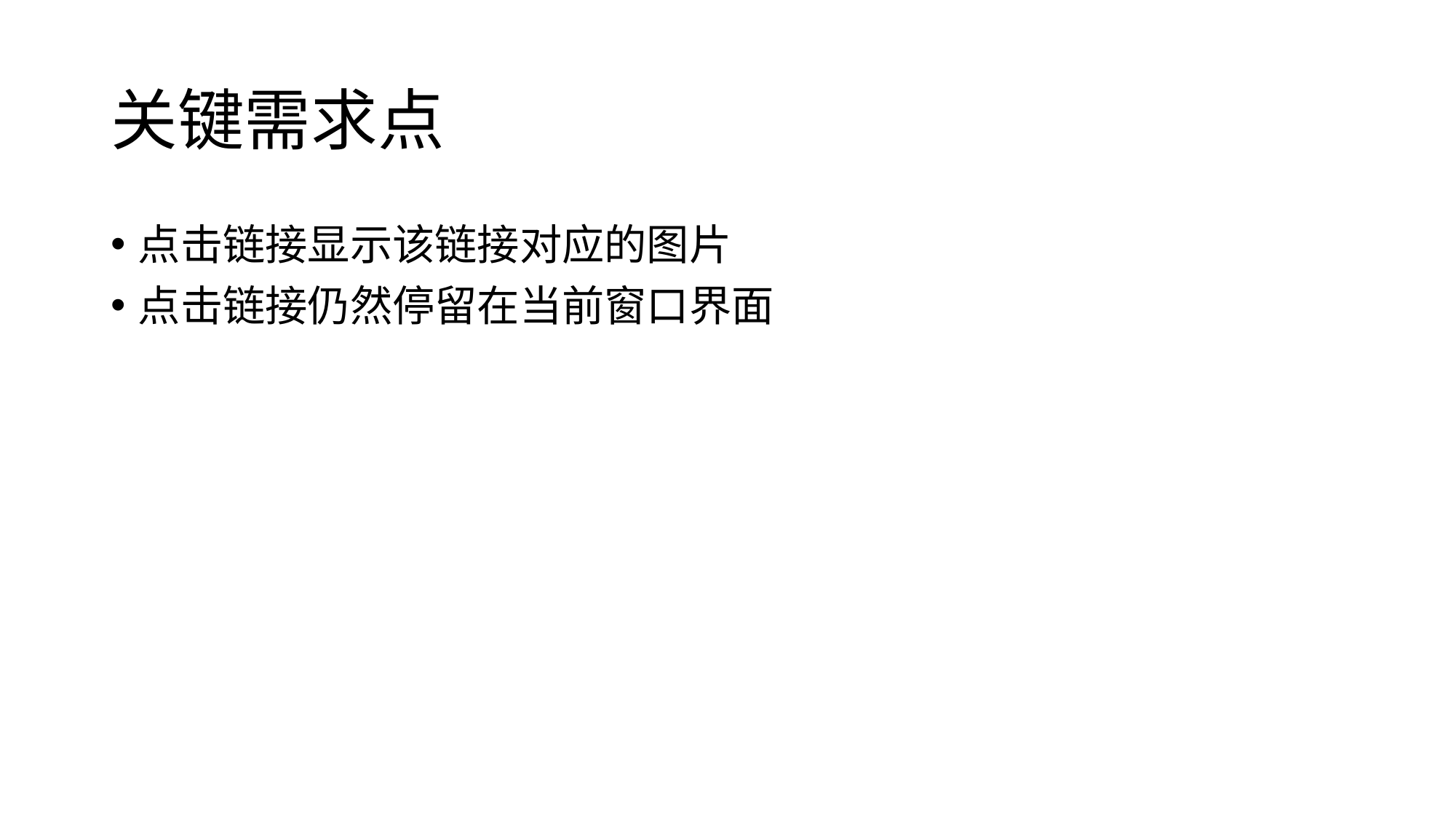

# 关键需求点
点击链接显示该链接对应的图片
点击链接仍然停留在当前窗口界面